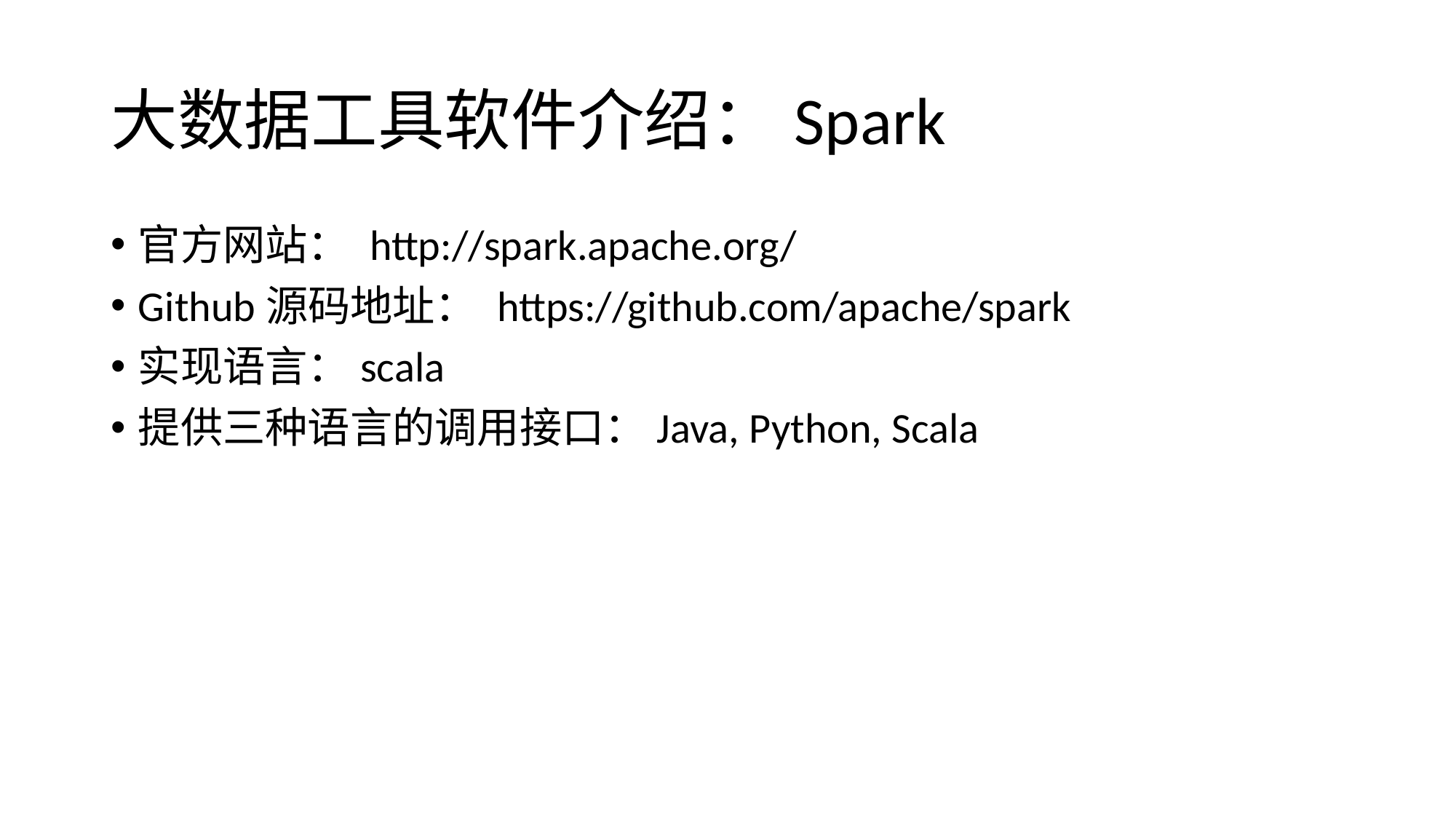

# 大数据工具软件介绍：Spark
官方网站： http://spark.apache.org/
Github源码地址： https://github.com/apache/spark
实现语言：scala
提供三种语言的调用接口：Java, Python, Scala